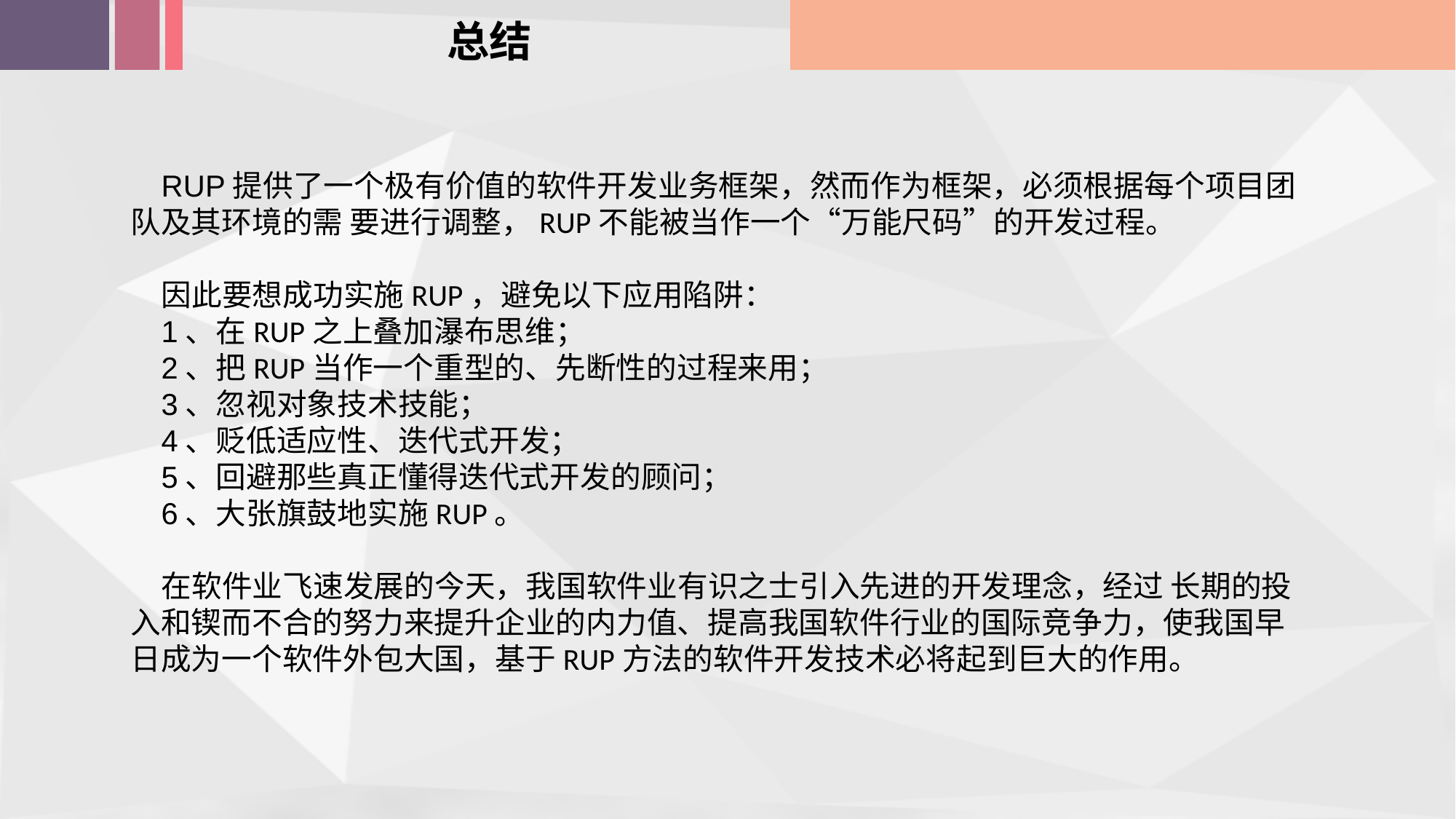

总结
RUP提供了一个极有价值的软件开发业务框架，然而作为框架，必须根据每个项目团队及其环境的需 要进行调整，RUP不能被当作一个“万能尺码”的开发过程。

因此要想成功实施RUP，避免以下应用陷阱：
1、在RUP之上叠加瀑布思维；
2、把RUP当作一个重型的、先断性的过程来用；
3、忽视对象技术技能；
4、贬低适应性、迭代式开发；
5、回避那些真正懂得迭代式开发的顾问；
6、大张旗鼓地实施RUP。

在软件业飞速发展的今天，我国软件业有识之士引入先进的开发理念，经过 长期的投入和锲而不合的努力来提升企业的内力值、提高我国软件行业的国际竞争力，使我国早日成为一个软件外包大国，基于RUP方法的软件开发技术必将起到巨大的作用。